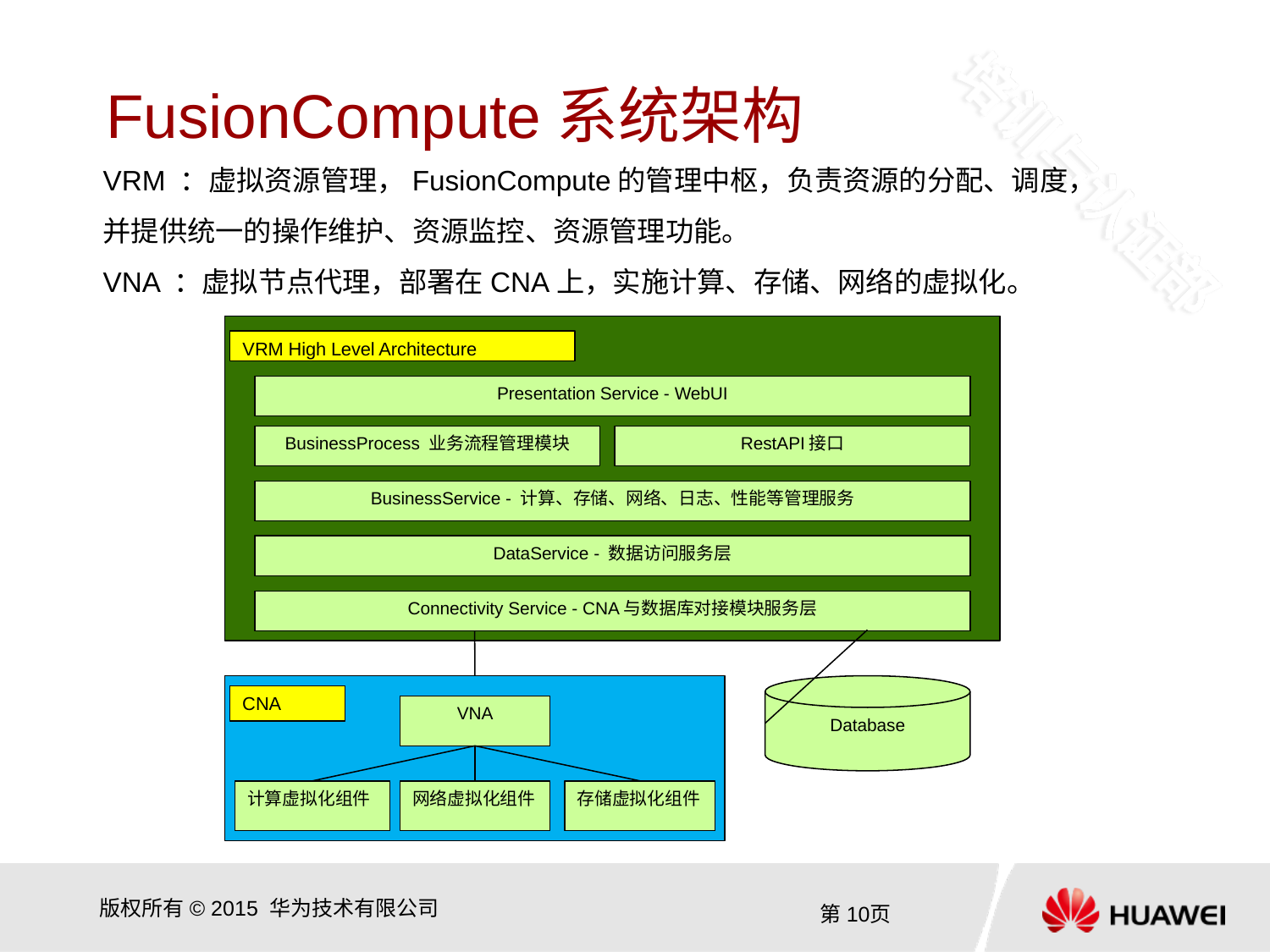

# FusionCompute系统架构
VRM ：虚拟资源管理，FusionCompute的管理中枢，负责资源的分配、调度，并提供统一的操作维护、资源监控、资源管理功能。
VNA ：虚拟节点代理，部署在CNA上，实施计算、存储、网络的虚拟化。

VRM High Level Architecture
Presentation Service - WebUI
BusinessProcess 业务流程管理模块
RestAPI接口
BusinessService - 计算、存储、网络、日志、性能等管理服务
DataService - 数据访问服务层
Connectivity Service - CNA与数据库对接模块服务层

Database
CNA
VNA
计算虚拟化组件
网络虚拟化组件
存储虚拟化组件